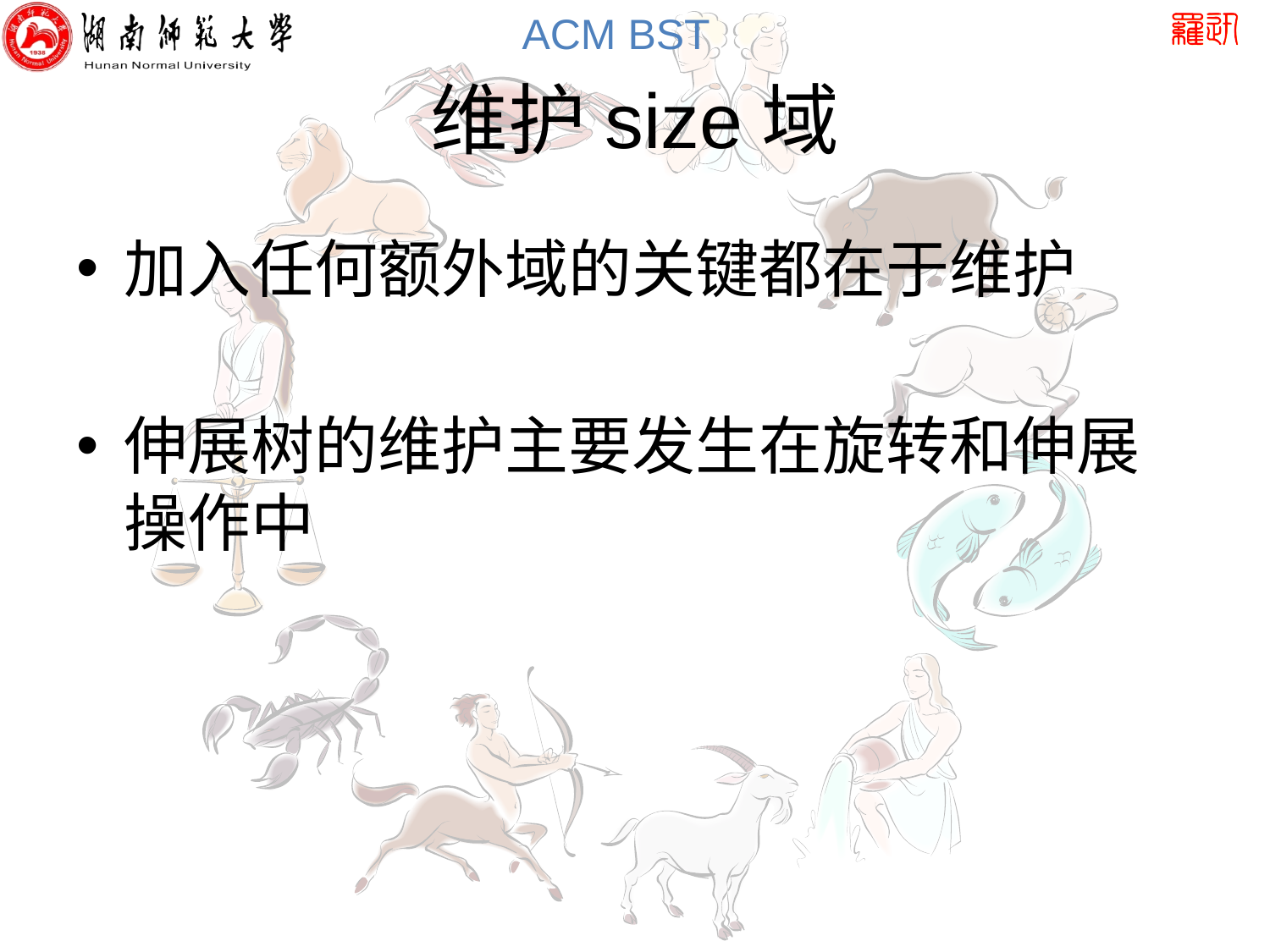

# 维护size域
加入任何额外域的关键都在于维护

伸展树的维护主要发生在旋转和伸展操作中